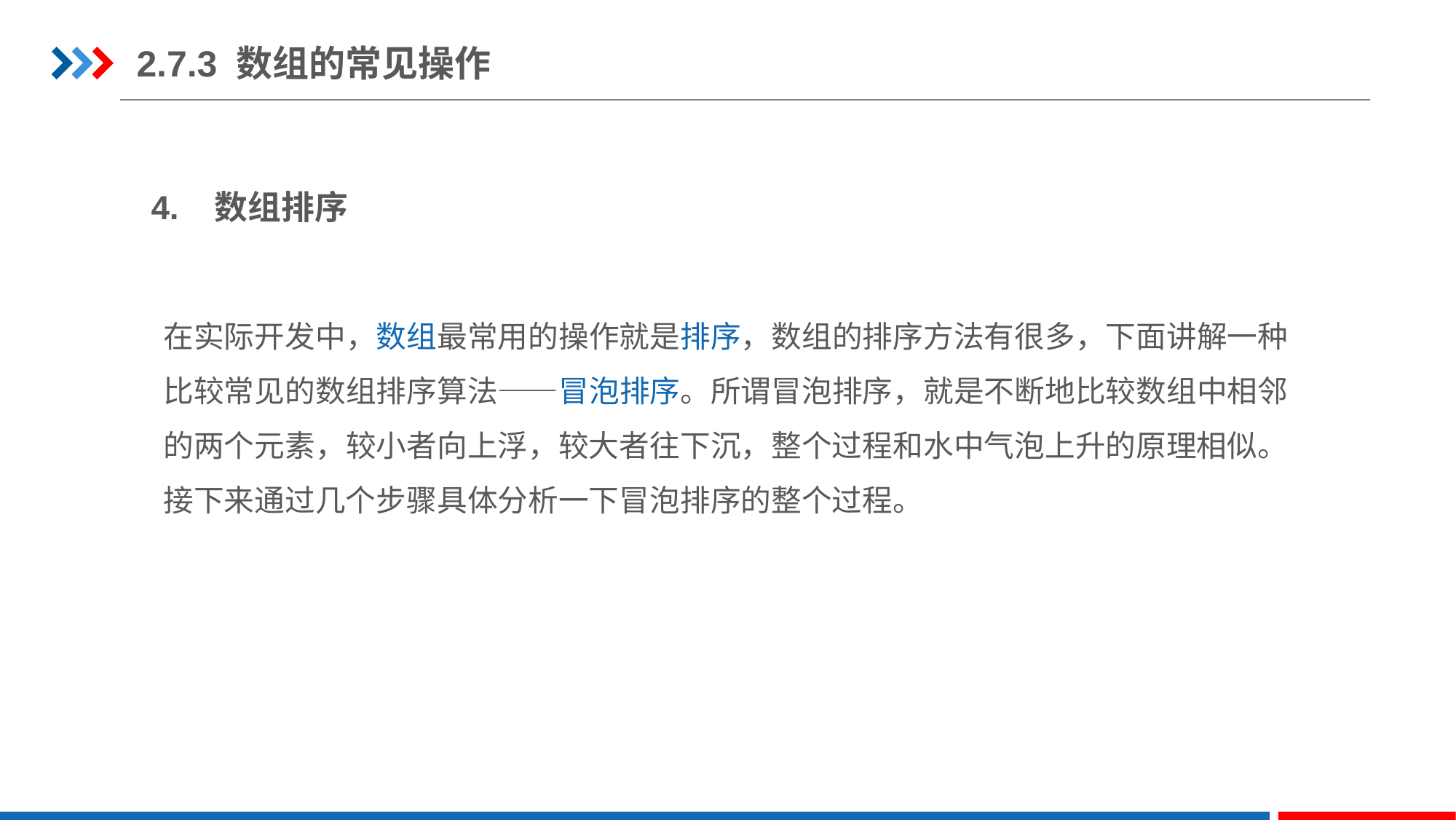

2.7.3 数组的常见操作
4.   数组排序
在实际开发中，数组最常用的操作就是排序，数组的排序方法有很多，下面讲解一种比较常见的数组排序算法——冒泡排序。所谓冒泡排序，就是不断地比较数组中相邻的两个元素，较小者向上浮，较大者往下沉，整个过程和水中气泡上升的原理相似。
接下来通过几个步骤具体分析一下冒泡排序的整个过程。